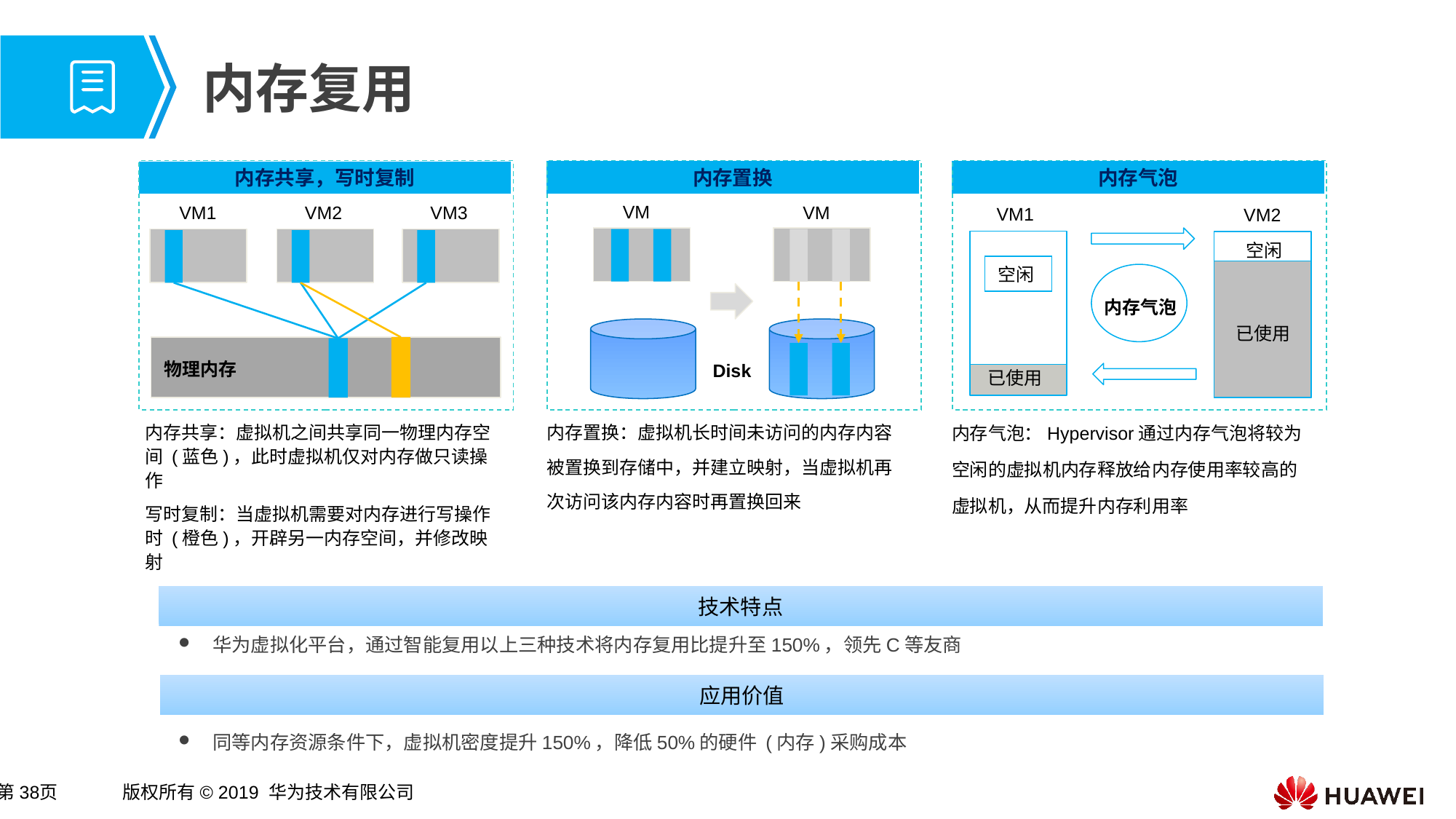

# 内存复用

内存置换
内存气泡
内存共享，写时复制
VM
VM1
VM2
VM3
VM
VM1
VM2

空闲
空闲

内存气泡
已使用

物理内存
Disk
已使用

内存气泡：Hypervisor通过内存气泡将较为空闲的虚拟机内存释放给内存使用率较高的虚拟机，从而提升内存利用率
内存置换：虚拟机长时间未访问的内存内容被置换到存储中，并建立映射，当虚拟机再次访问该内存内容时再置换回来
内存共享：虚拟机之间共享同一物理内存空间 (蓝色)，此时虚拟机仅对内存做只读操作
写时复制：当虚拟机需要对内存进行写操作时 (橙色)，开辟另一内存空间，并修改映射
技术特点
华为虚拟化平台，通过智能复用以上三种技术将内存复用比提升至150%，领先C等友商
应用价值
同等内存资源条件下，虚拟机密度提升150%，降低50%的硬件 (内存)采购成本